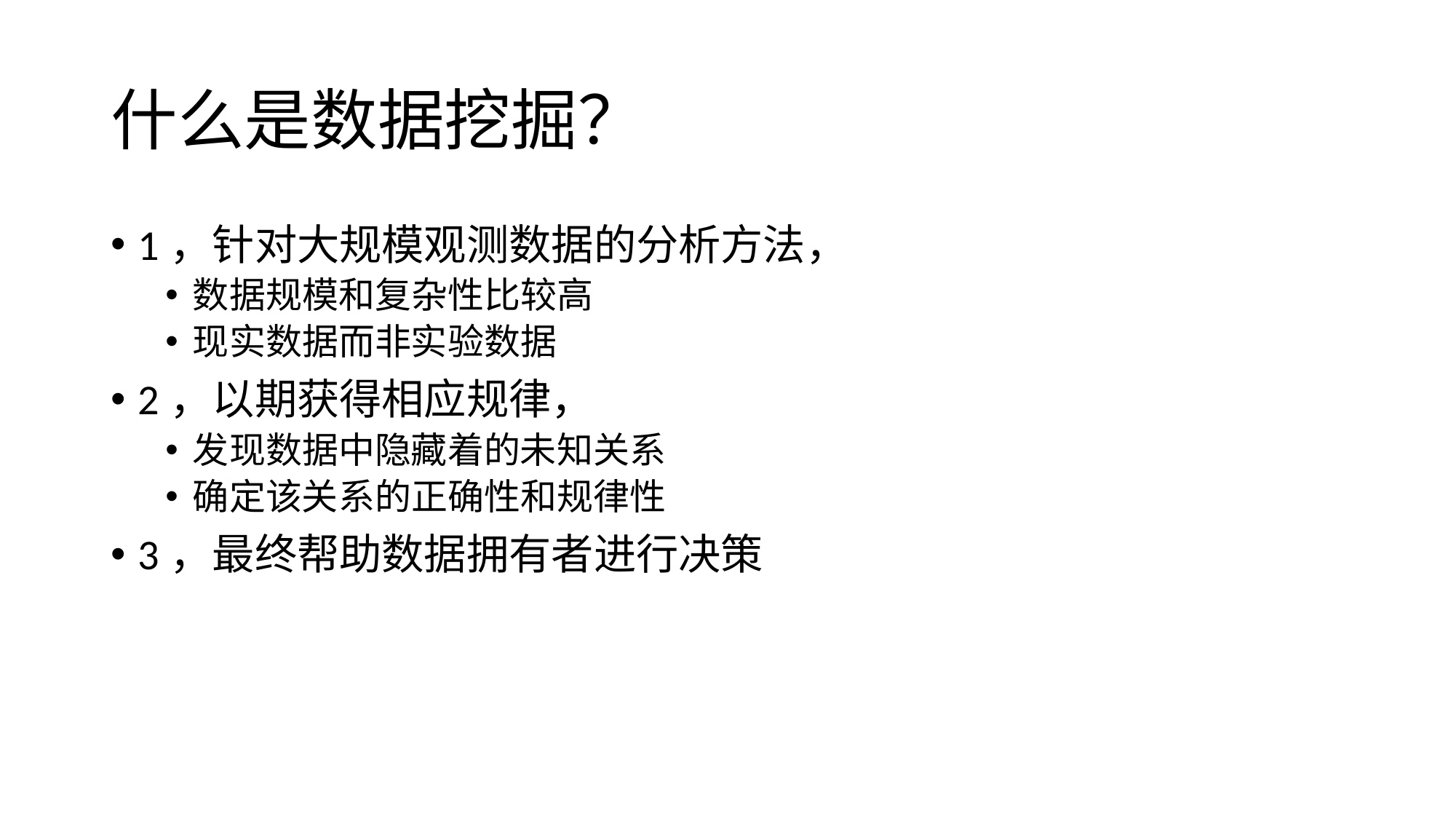

# 什么是数据挖掘？
1，针对大规模观测数据的分析方法，
数据规模和复杂性比较高
现实数据而非实验数据
2，以期获得相应规律，
发现数据中隐藏着的未知关系
确定该关系的正确性和规律性
3，最终帮助数据拥有者进行决策